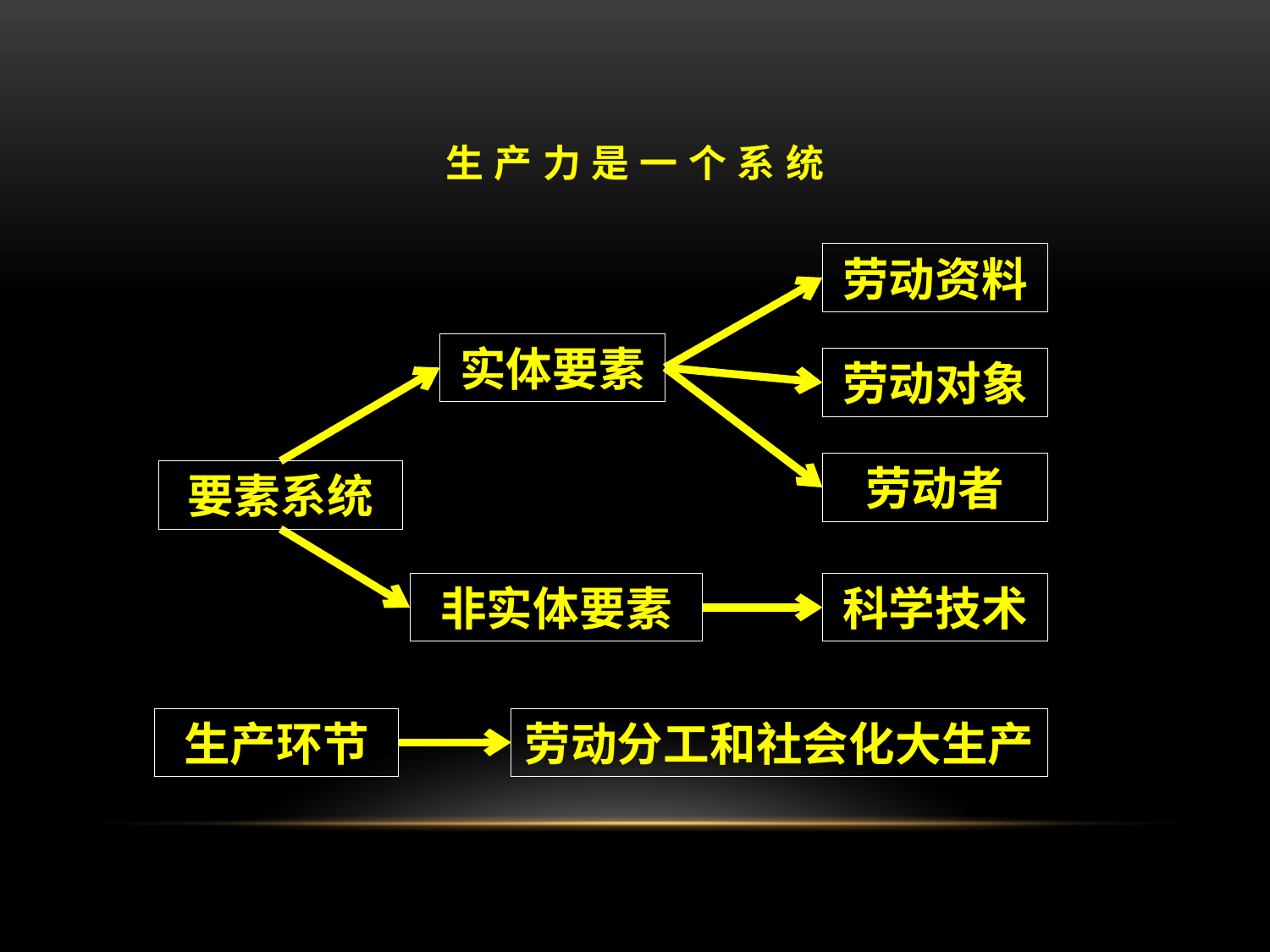

# 生 产 力 是 一 个 系 统
劳动资料
劳动对象
劳动者
实体要素
要素系统
生产环节
非实体要素
科学技术
劳动分工和社会化大生产